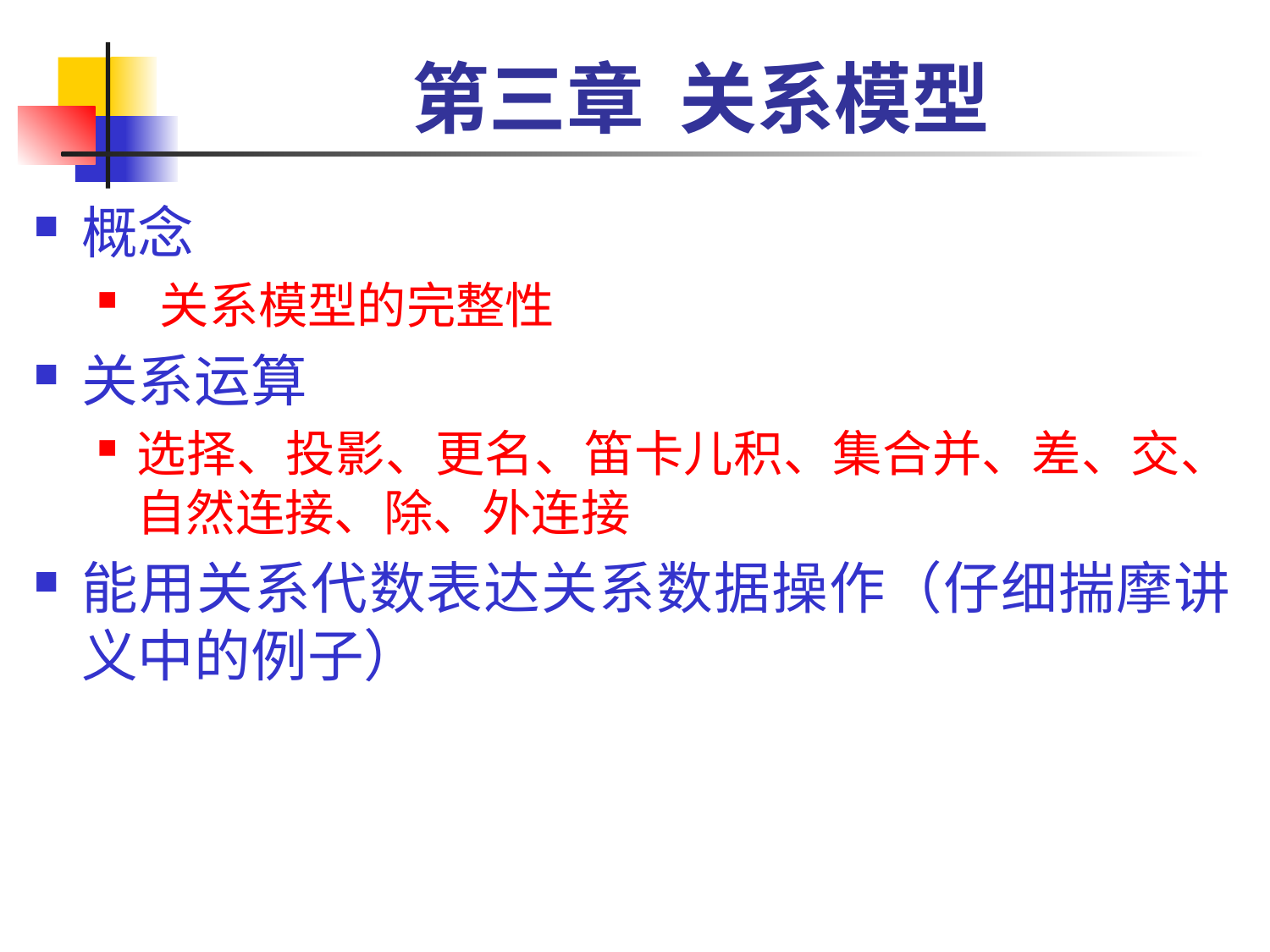

# 第三章  关系模型
概念
 关系模型的完整性
关系运算
选择、投影、更名、笛卡儿积、集合并、差、交、自然连接、除、外连接
能用关系代数表达关系数据操作（仔细揣摩讲义中的例子）